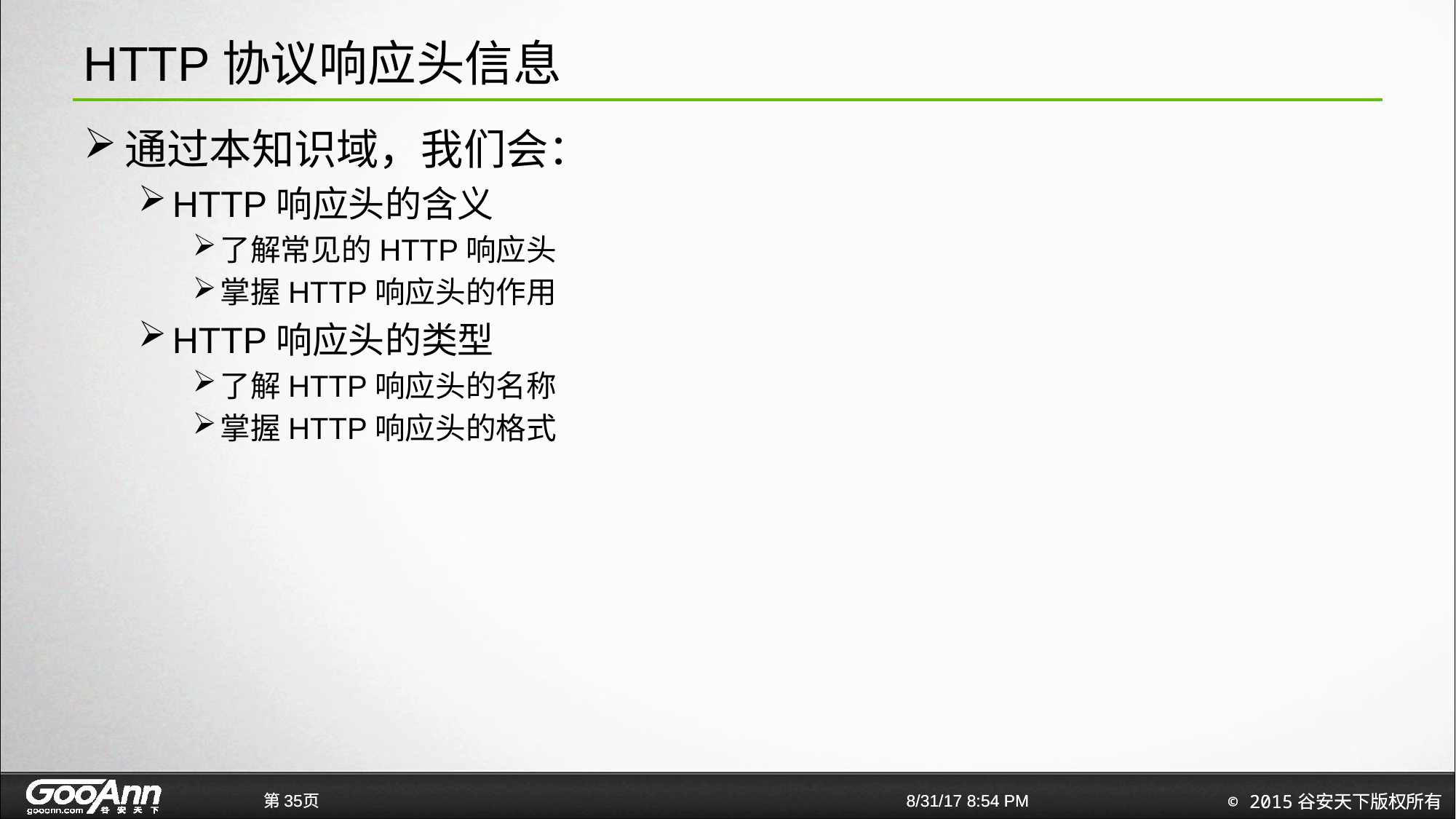

# HTTP协议响应头信息
通过本知识域，我们会：
HTTP响应头的含义
了解常见的HTTP响应头
掌握HTTP响应头的作用
HTTP响应头的类型
了解HTTP响应头的名称
掌握HTTP响应头的格式